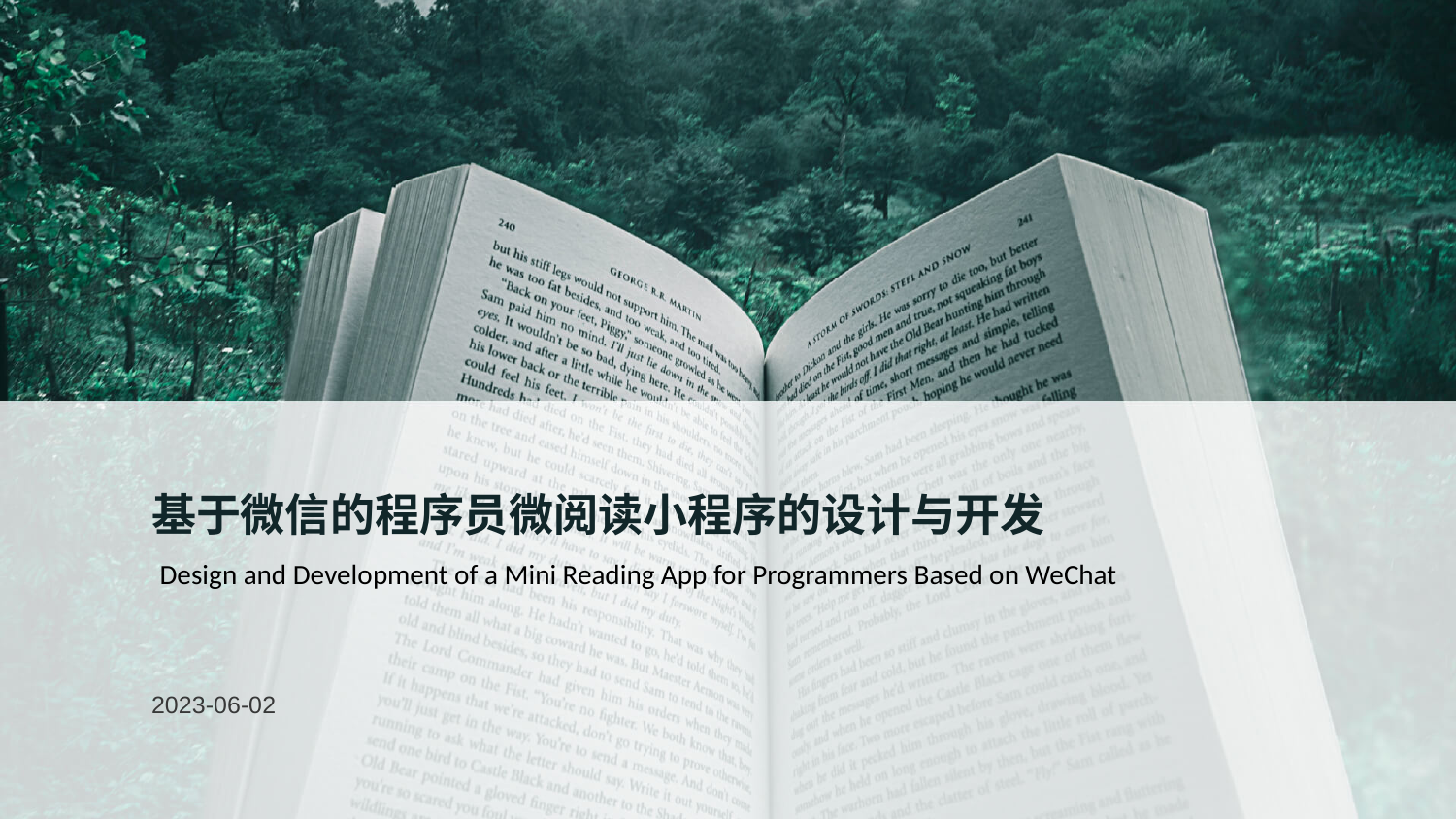

基于微信的程序员微阅读小程序的设计与开发

Design and Development of a Mini Reading App for Programmers Based on WeChat
2023-06-02